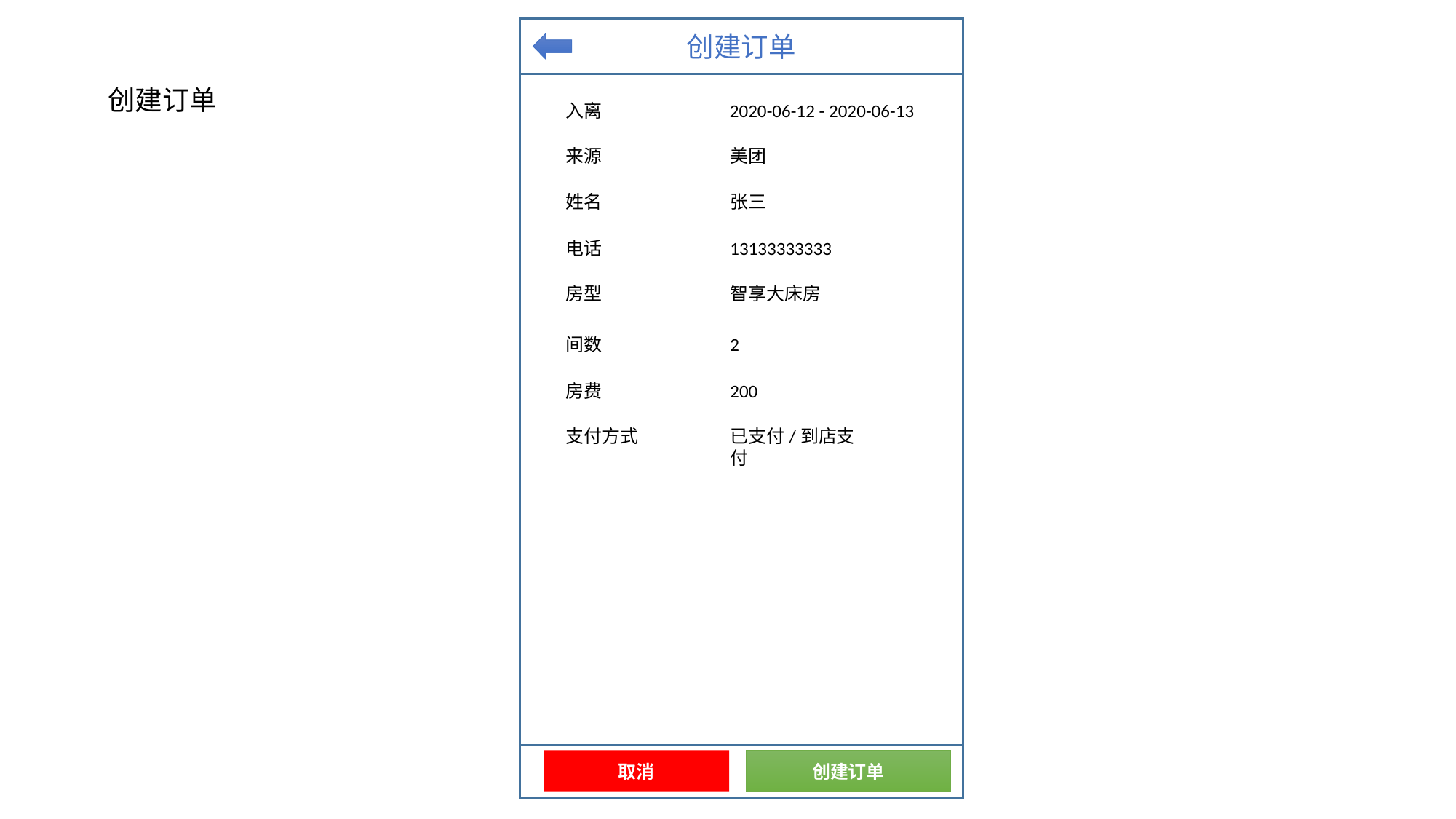

创建订单

创建订单
入离
2020-06-12 - 2020-06-13
来源
美团
姓名
张三
电话
13133333333
房型
智享大床房
间数
2
房费
200
支付方式
已支付/到店支付

取消
创建订单